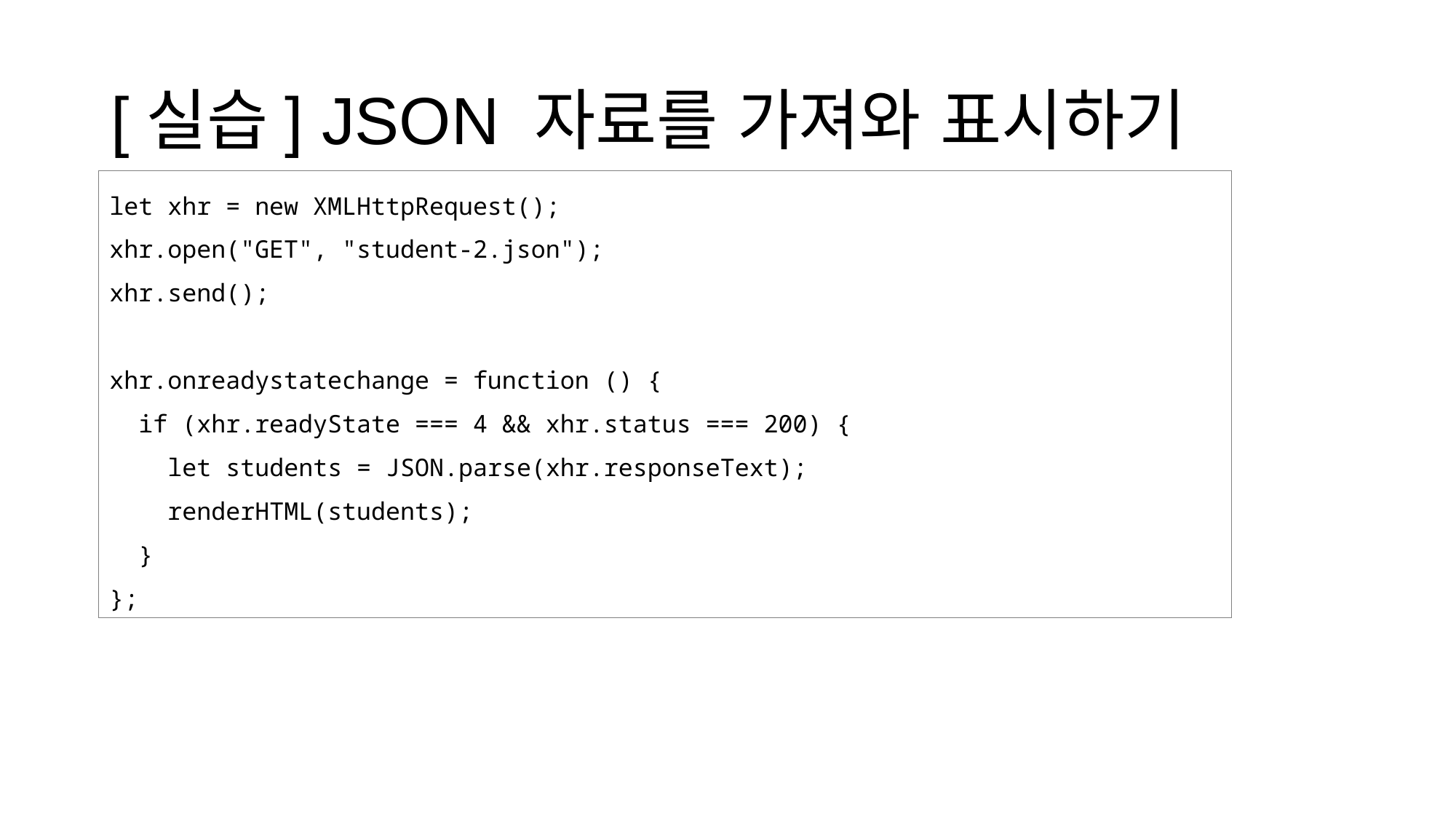

# [실습] JSON 자료를 가져와 표시하기
let xhr = new XMLHttpRequest();
xhr.open("GET", "student-2.json");
xhr.send();

xhr.onreadystatechange = function () {
  if (xhr.readyState === 4 && xhr.status === 200) {
    let students = JSON.parse(xhr.responseText);
    renderHTML(students);
  }
};